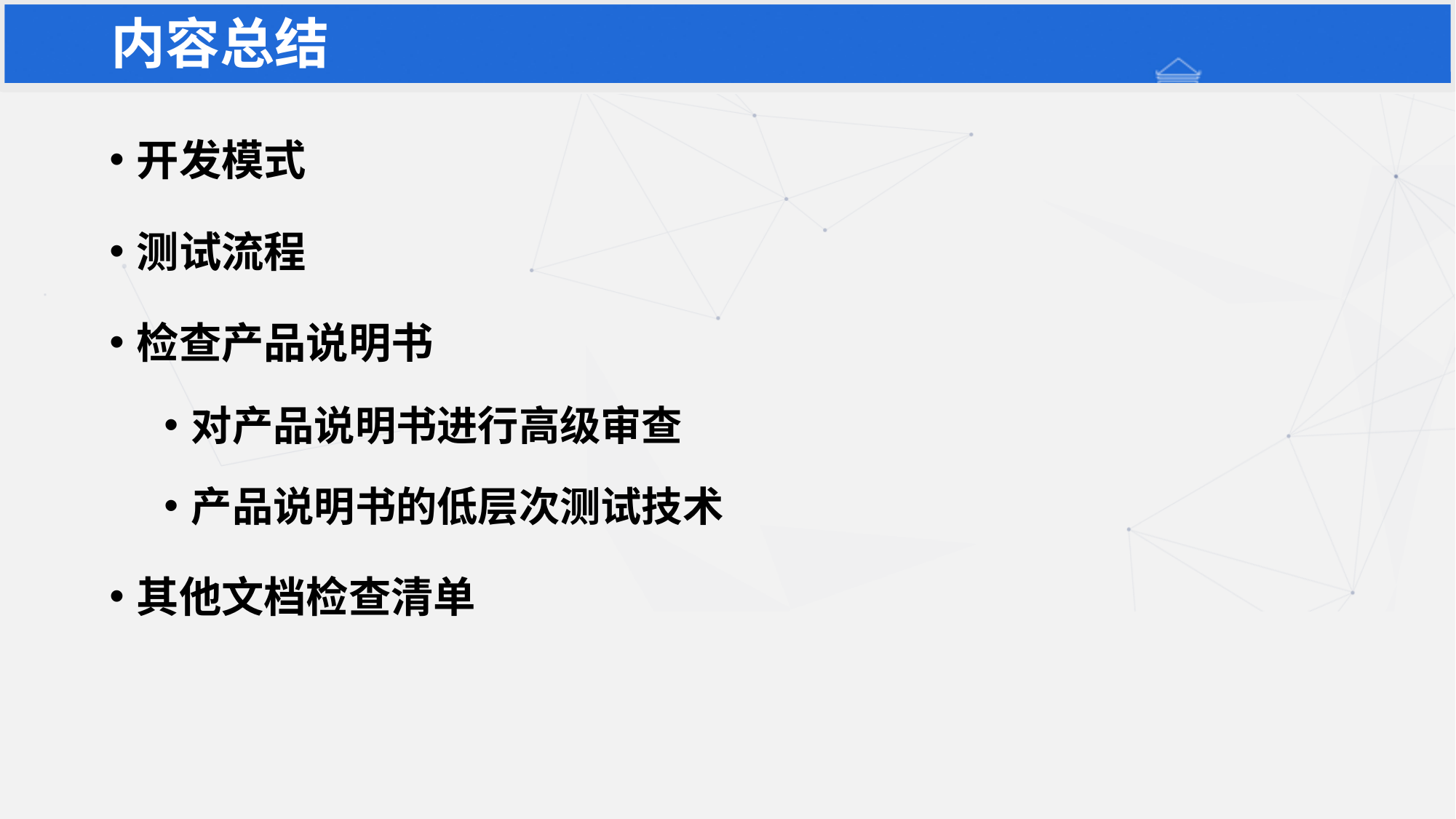

# 内容总结
开发模式
测试流程
检查产品说明书
对产品说明书进行高级审查
产品说明书的低层次测试技术
其他文档检查清单